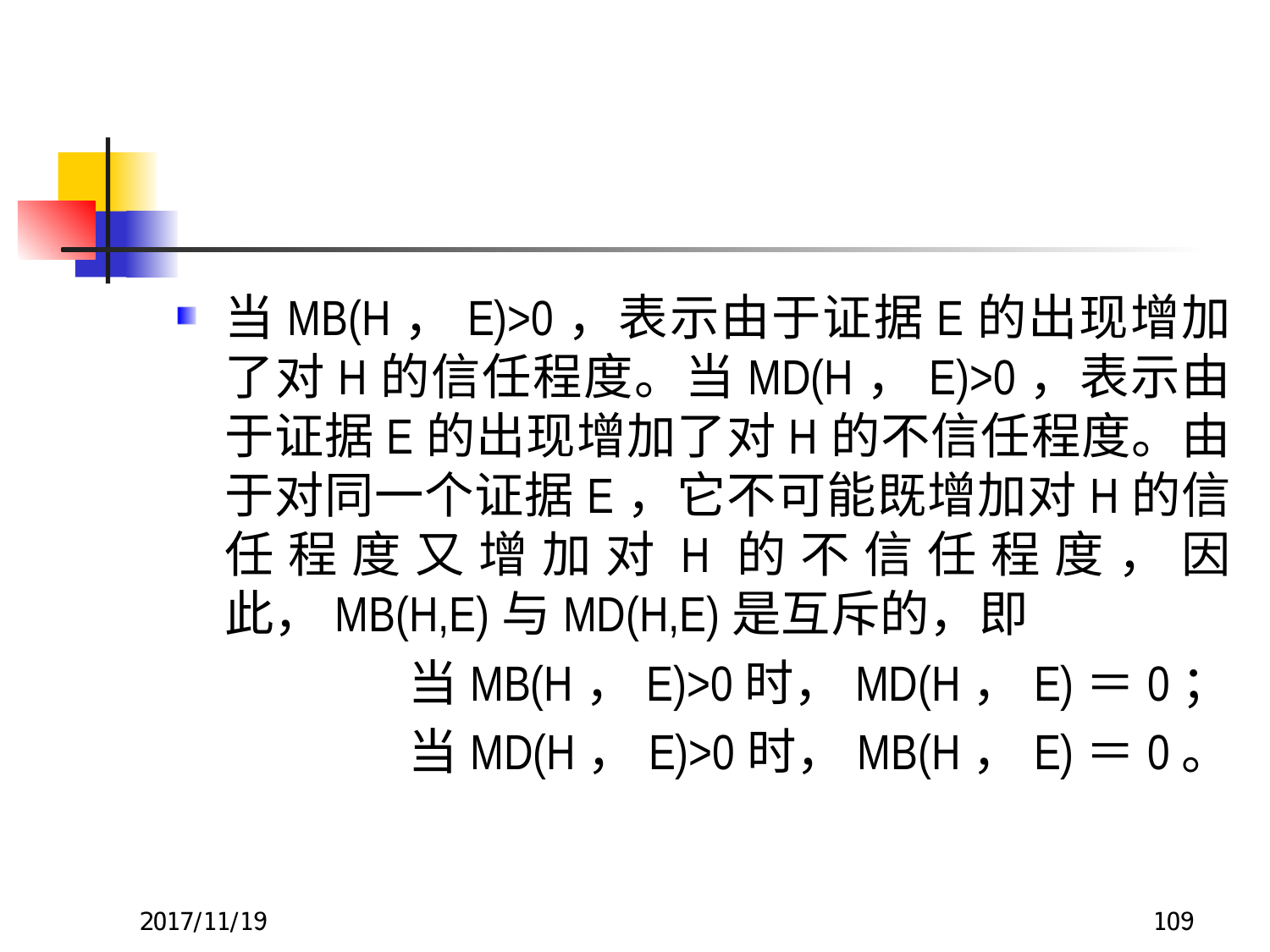

#
当MB(H，E)>0，表示由于证据E的出现增加了对H的信任程度。当MD(H，E)>0，表示由于证据E的出现增加了对H的不信任程度。由于对同一个证据E，它不可能既增加对H的信任程度又增加对H的不信任程度，因此，MB(H,E)与MD(H,E)是互斥的，即
                    当MB(H，E)>0时，MD(H，E)＝0；
                    当MD(H，E)>0时，MB(H，E)＝0。

2017/11/19
109